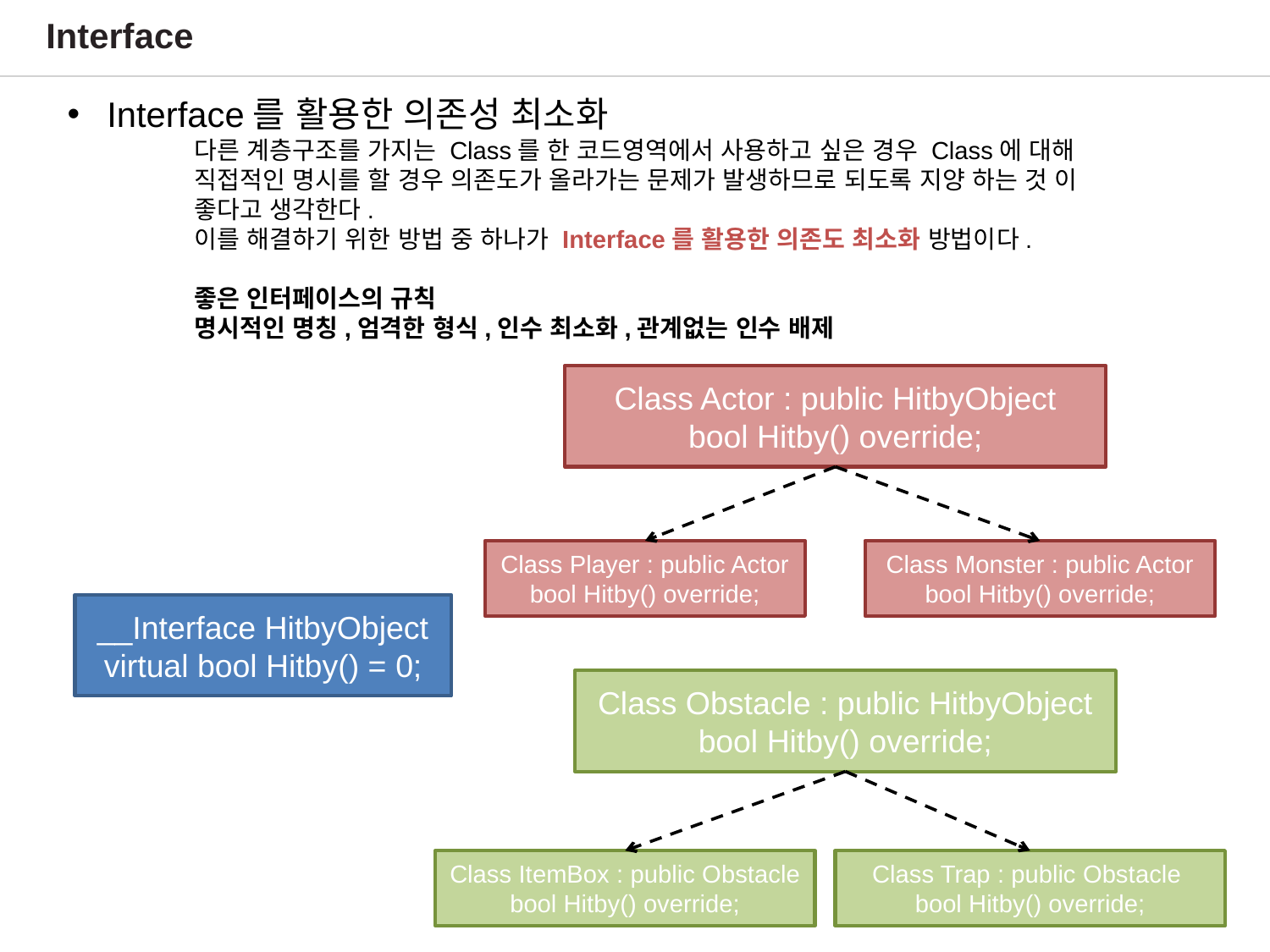

Interface
Interface를 활용한 의존성 최소화
	다른 계층구조를 가지는 Class를 한 코드영역에서 사용하고 싶은 경우 Class에 대해
	직접적인 명시를 할 경우 의존도가 올라가는 문제가 발생하므로 되도록 지양 하는 것 이
	좋다고 생각한다.
	이를 해결하기 위한 방법 중 하나가 Interface를 활용한 의존도 최소화 방법이다.

	좋은 인터페이스의 규칙
	명시적인 명칭,엄격한 형식,인수 최소화,관계없는 인수 배제
Class Actor : public HitbyObject
bool Hitby() override;
Class Player : public Actor
bool Hitby() override;
Class Monster : public Actor
bool Hitby() override;
__Interface HitbyObject
virtual bool Hitby() = 0;
Class Obstacle : public HitbyObject
bool Hitby() override;
Class ItemBox : public Obstacle
bool Hitby() override;
Class Trap : public Obstacle
bool Hitby() override;